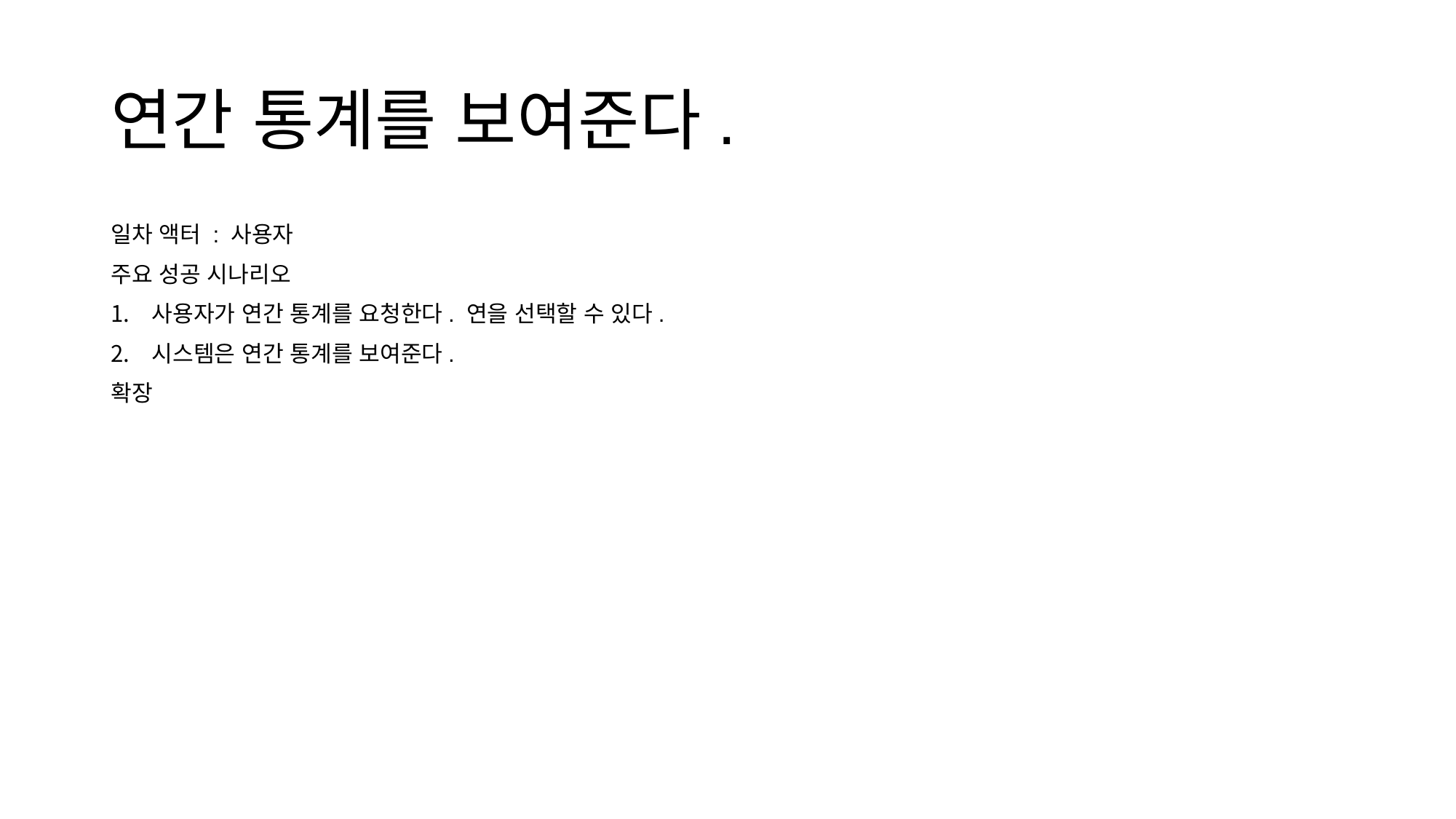

# 연간 통계를 보여준다.
일차 액터 : 사용자
주요 성공 시나리오
사용자가 연간 통계를 요청한다. 연을 선택할 수 있다.
시스템은 연간 통계를 보여준다.
확장